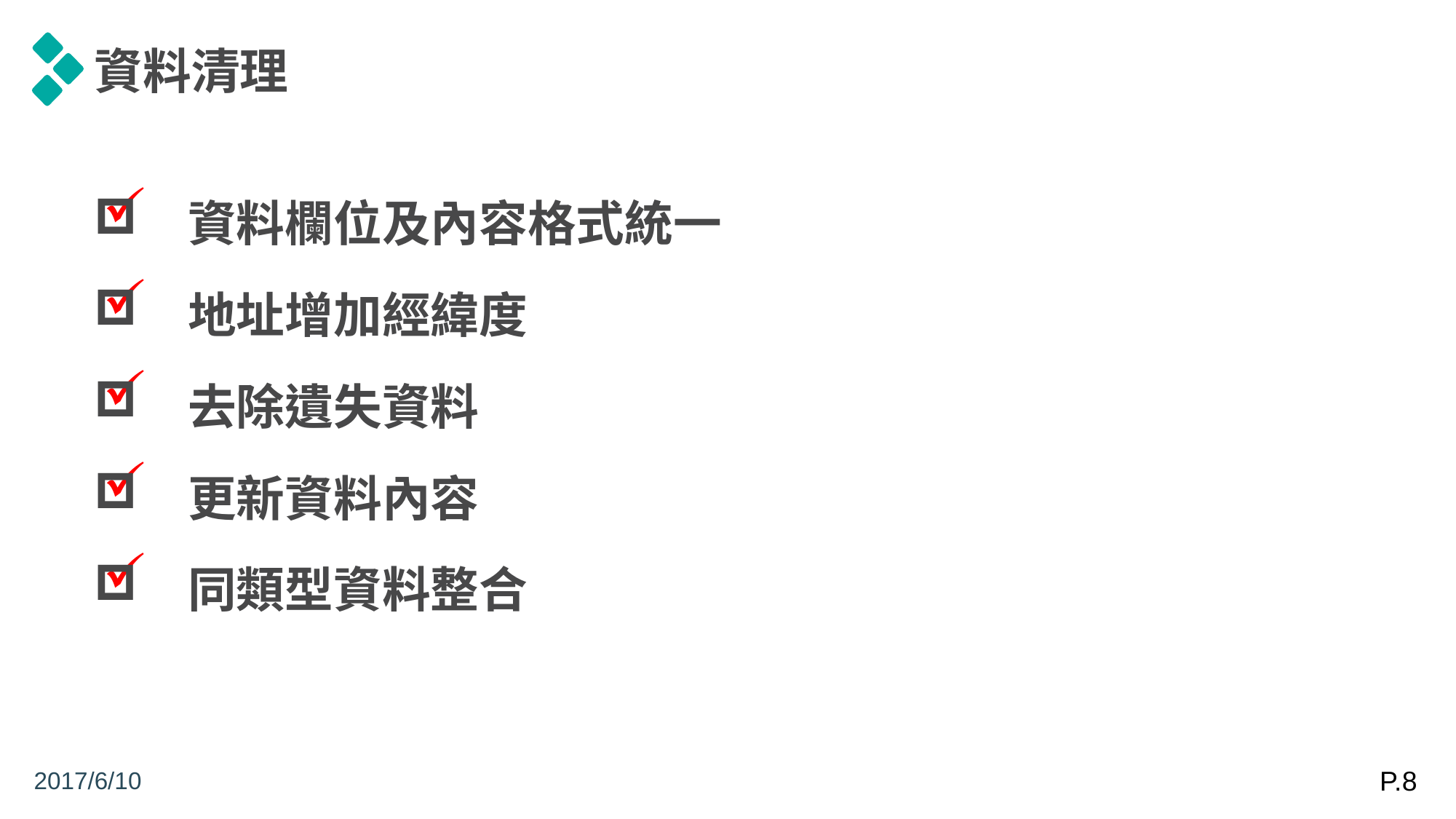

# 資料清理
　資料欄位及內容格式統一
　地址增加經緯度
　去除遺失資料
　更新資料內容
　同類型資料整合

P.8
2017/6/10